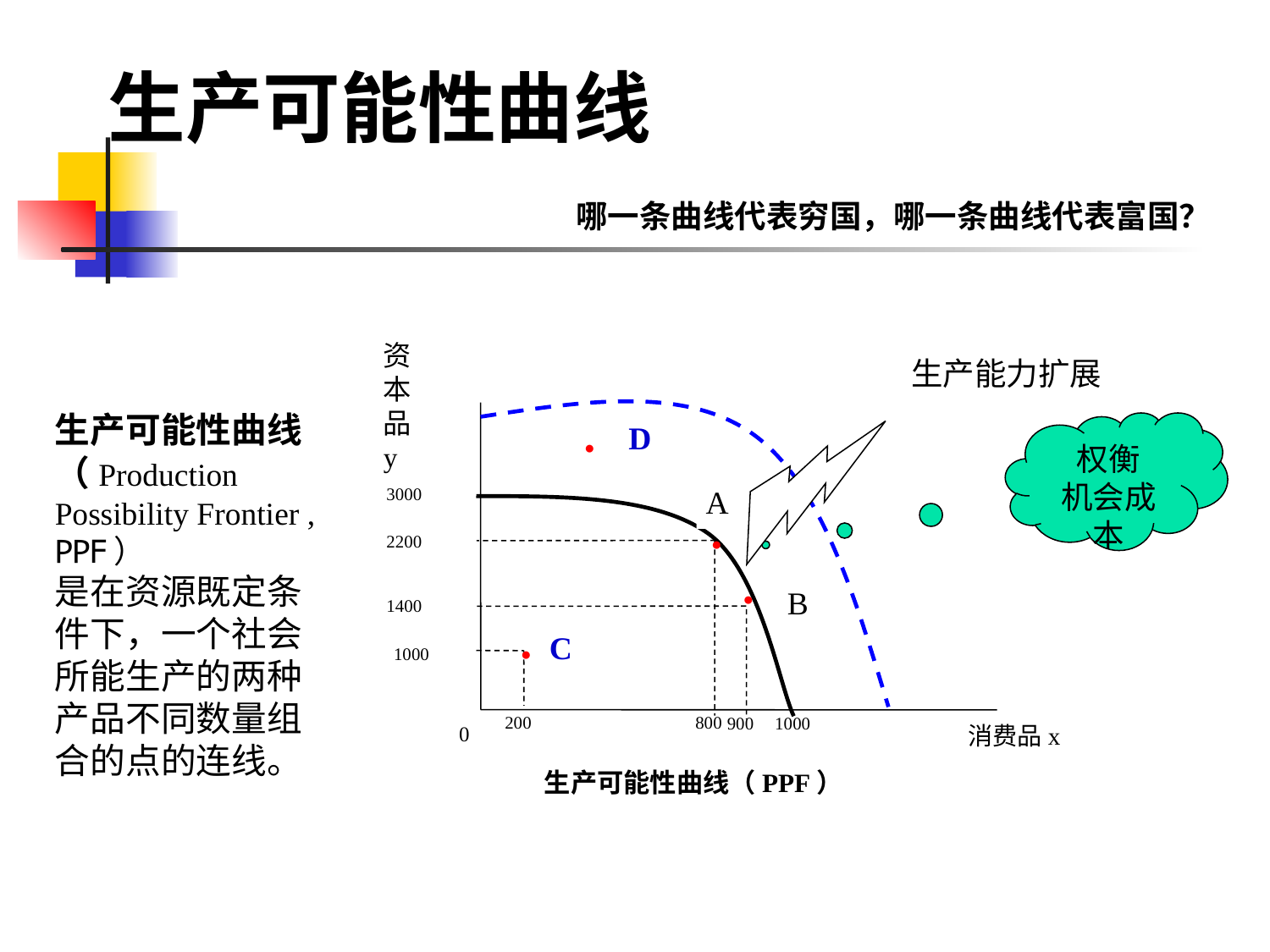

# 生产可能性曲线
哪一条曲线代表穷国，哪一条曲线代表富国？

资
本
品
y
生产能力扩展

D
●

3000
A

2200
●

B
●
1400

C
1000
●

200
800
900
1000

0

消费品x
生产可能性曲线（PPF）
生产可能性曲线（Production Possibility Frontier , PPF）
是在资源既定条
件下，一个社会
所能生产的两种
产品不同数量组
合的点的连线。
权衡
机会成本